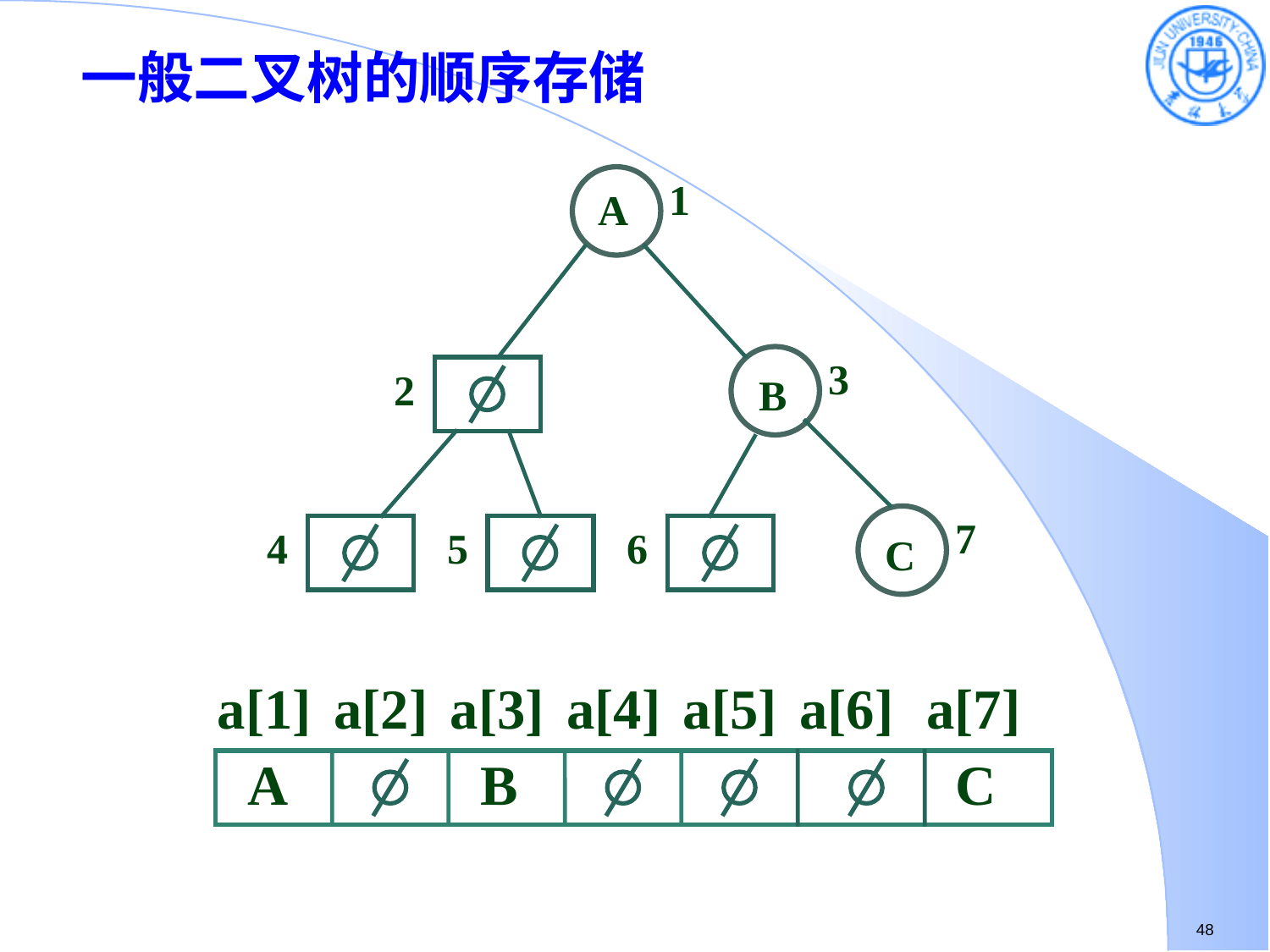

一般二叉树的顺序存储

1
A

B
3
2

7

C
4

5

6

a[1]
a[2]
a[3]
a[4]
a[5]
a[6]
a[7]

A

B

C